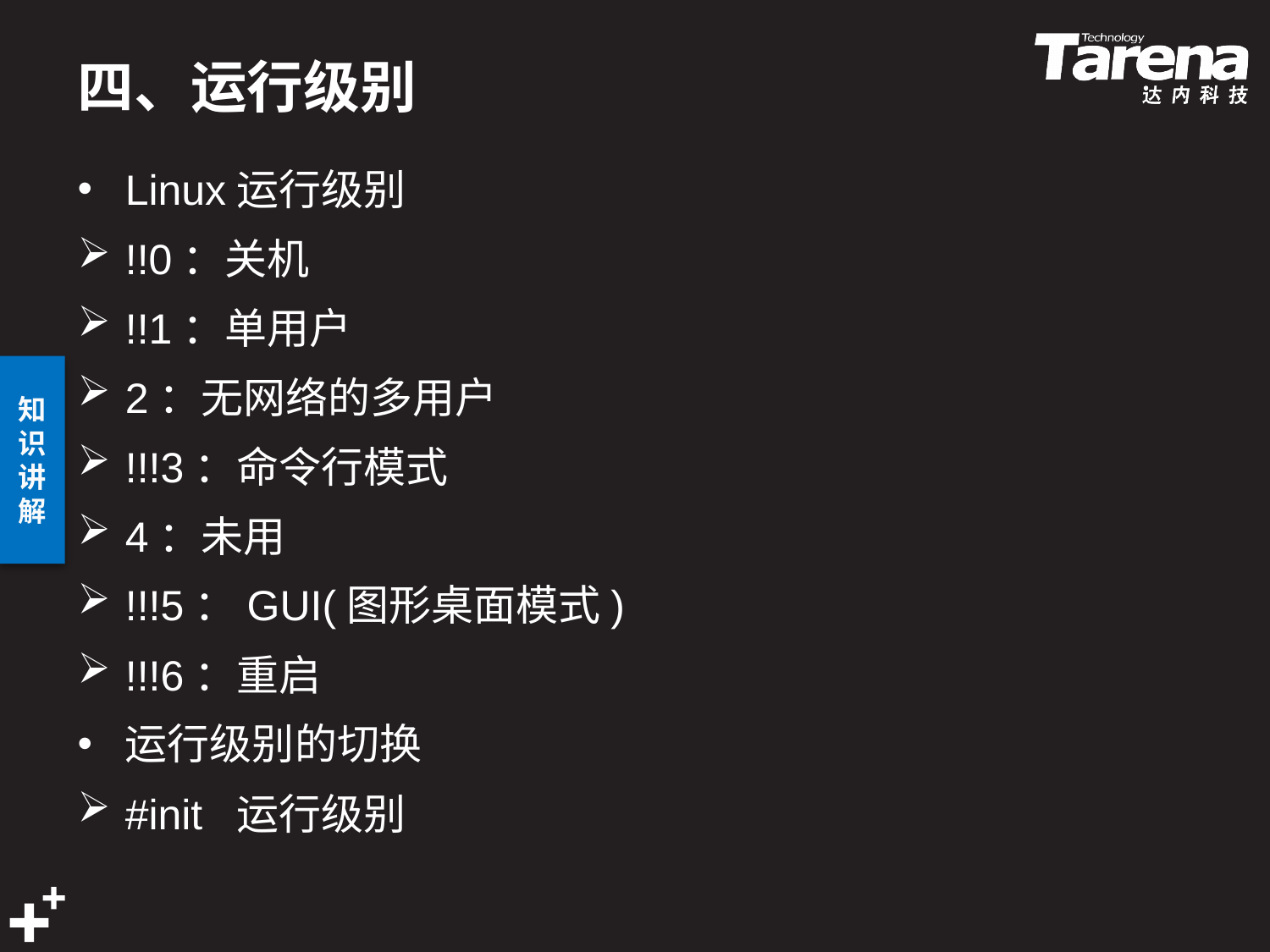

# 四、运行级别
Linux运行级别
!!0：关机
!!1：单用户
2：无网络的多用户
!!!3：命令行模式
4：未用
!!!5：GUI(图形桌面模式)
!!!6：重启
运行级别的切换
#init  运行级别